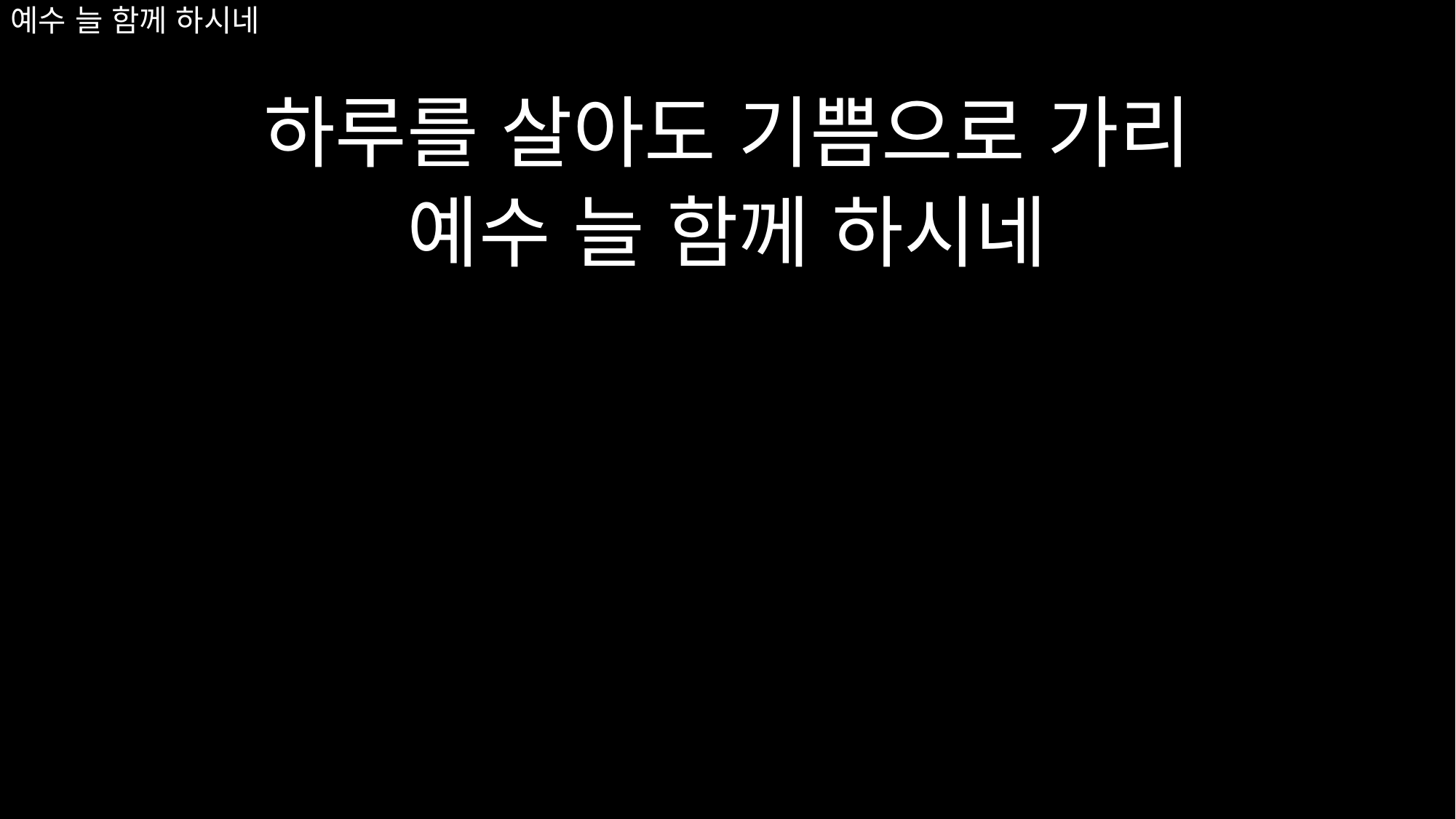

# 예수 늘 함께 하시네
하루를 살아도 기쁨으로 가리
예수 늘 함께 하시네